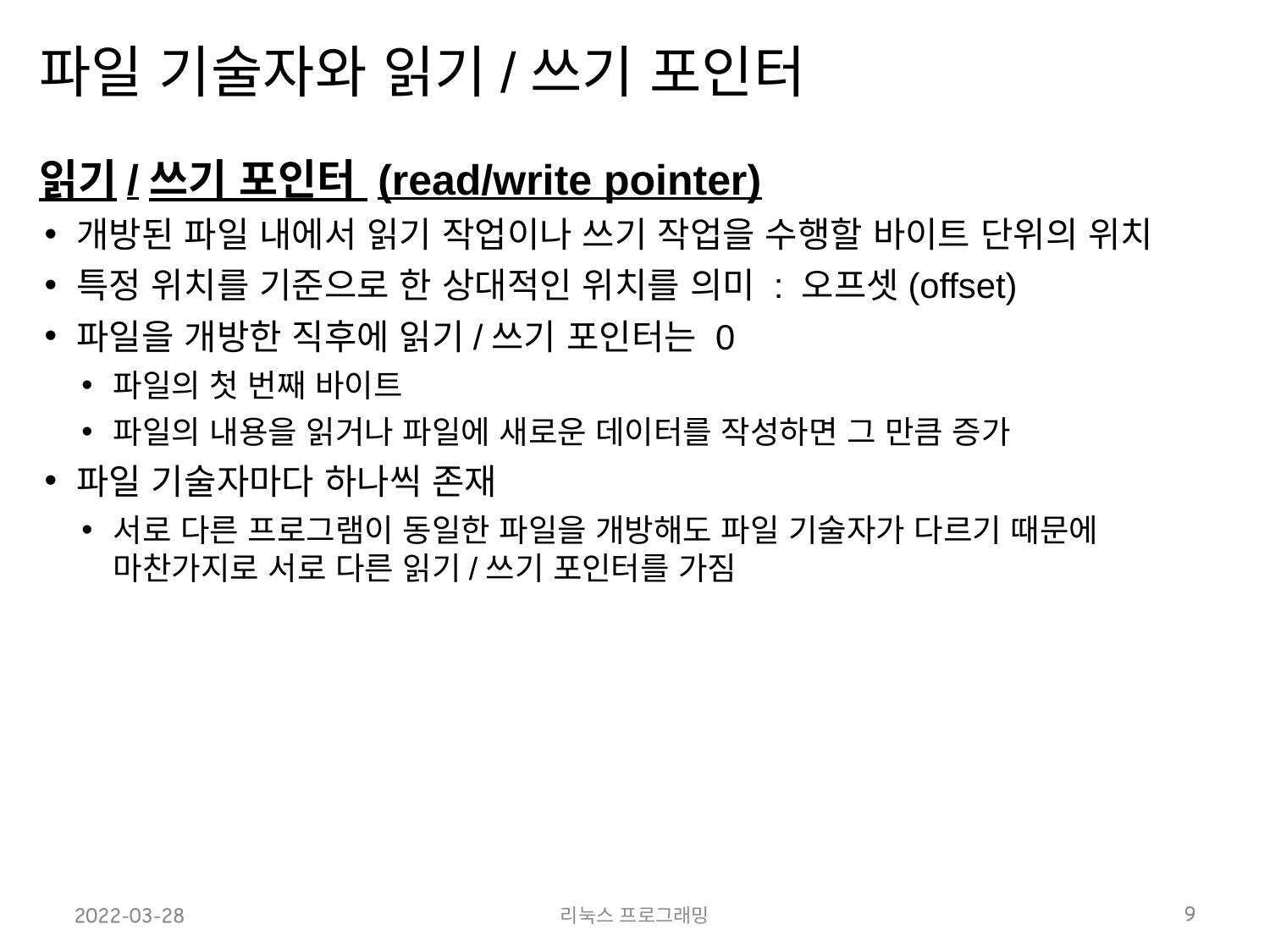

# 파일 기술자와 읽기/쓰기 포인터
읽기/쓰기 포인터 (read/write pointer)
개방된 파일 내에서 읽기 작업이나 쓰기 작업을 수행할 바이트 단위의 위치
특정 위치를 기준으로 한 상대적인 위치를 의미 : 오프셋(offset)
파일을 개방한 직후에 읽기/쓰기 포인터는 0
파일의 첫 번째 바이트
파일의 내용을 읽거나 파일에 새로운 데이터를 작성하면 그 만큼 증가
파일 기술자마다 하나씩 존재
서로 다른 프로그램이 동일한 파일을 개방해도 파일 기술자가 다르기 때문에 마찬가지로 서로 다른 읽기/쓰기 포인터를 가짐

2022-03-28
리눅스 프로그래밍
9